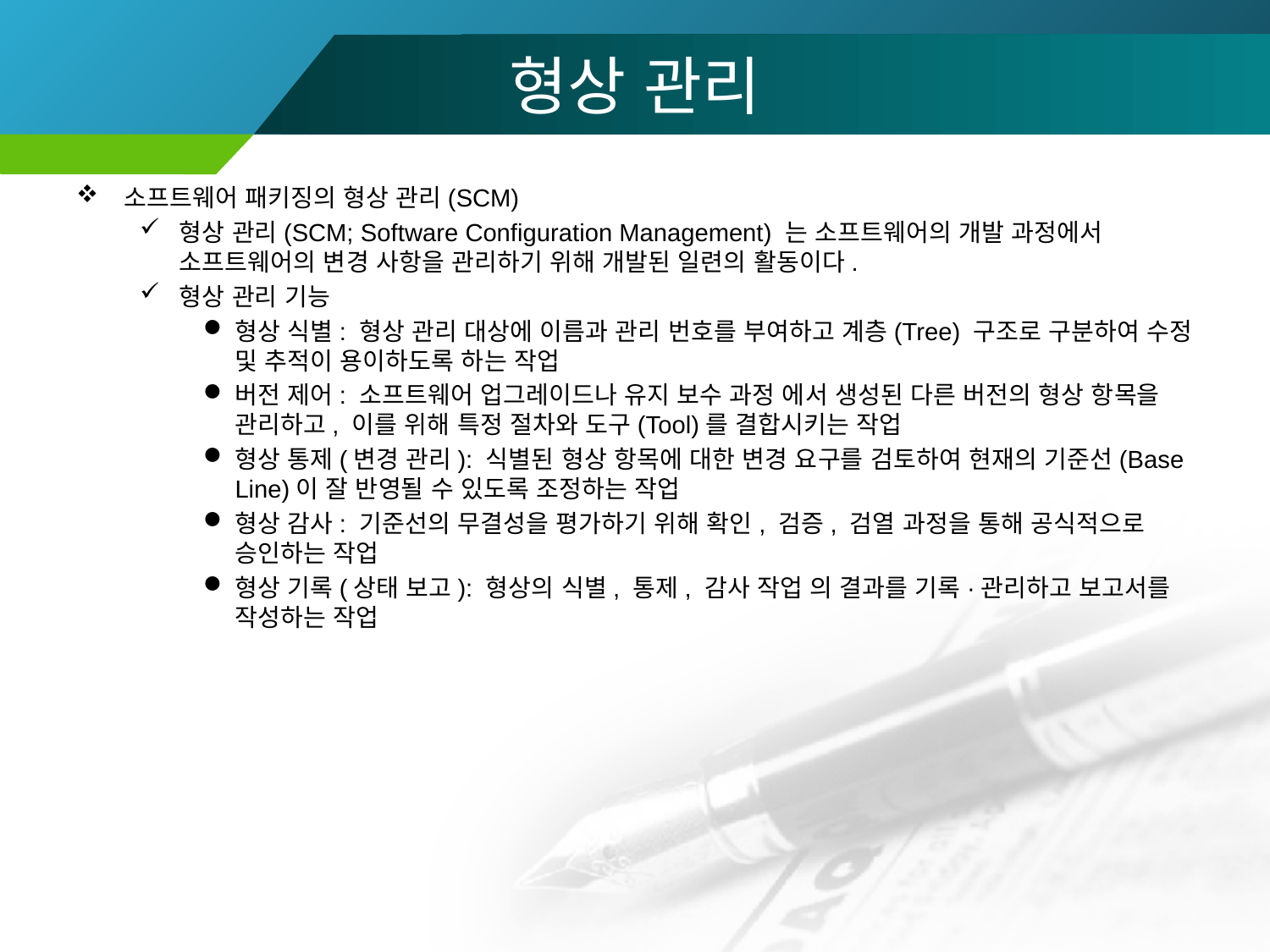

# 형상 관리
소프트웨어 패키징의 형상 관리(SCM)
형상 관리(SCM; Software Configuration Management) 는 소프트웨어의 개발 과정에서 소프트웨어의 변경 사항을 관리하기 위해 개발된 일련의 활동이다.
형상 관리 기능
형상 식별: 형상 관리 대상에 이름과 관리 번호를 부여하고 계층(Tree) 구조로 구분하여 수정 및 추적이 용이하도록 하는 작업
버전 제어: 소프트웨어 업그레이드나 유지 보수 과정 에서 생성된 다른 버전의 형상 항목을 관리하고, 이를 위해 특정 절차와 도구(Tool)를 결합시키는 작업
형상 통제(변경 관리): 식별된 형상 항목에 대한 변경 요구를 검토하여 현재의 기준선(Base Line)이 잘 반영될 수 있도록 조정하는 작업
형상 감사: 기준선의 무결성을 평가하기 위해 확인, 검증, 검열 과정을 통해 공식적으로 승인하는 작업
형상 기록(상태 보고): 형상의 식별, 통제, 감사 작업 의 결과를 기록·관리하고 보고서를 작성하는 작업